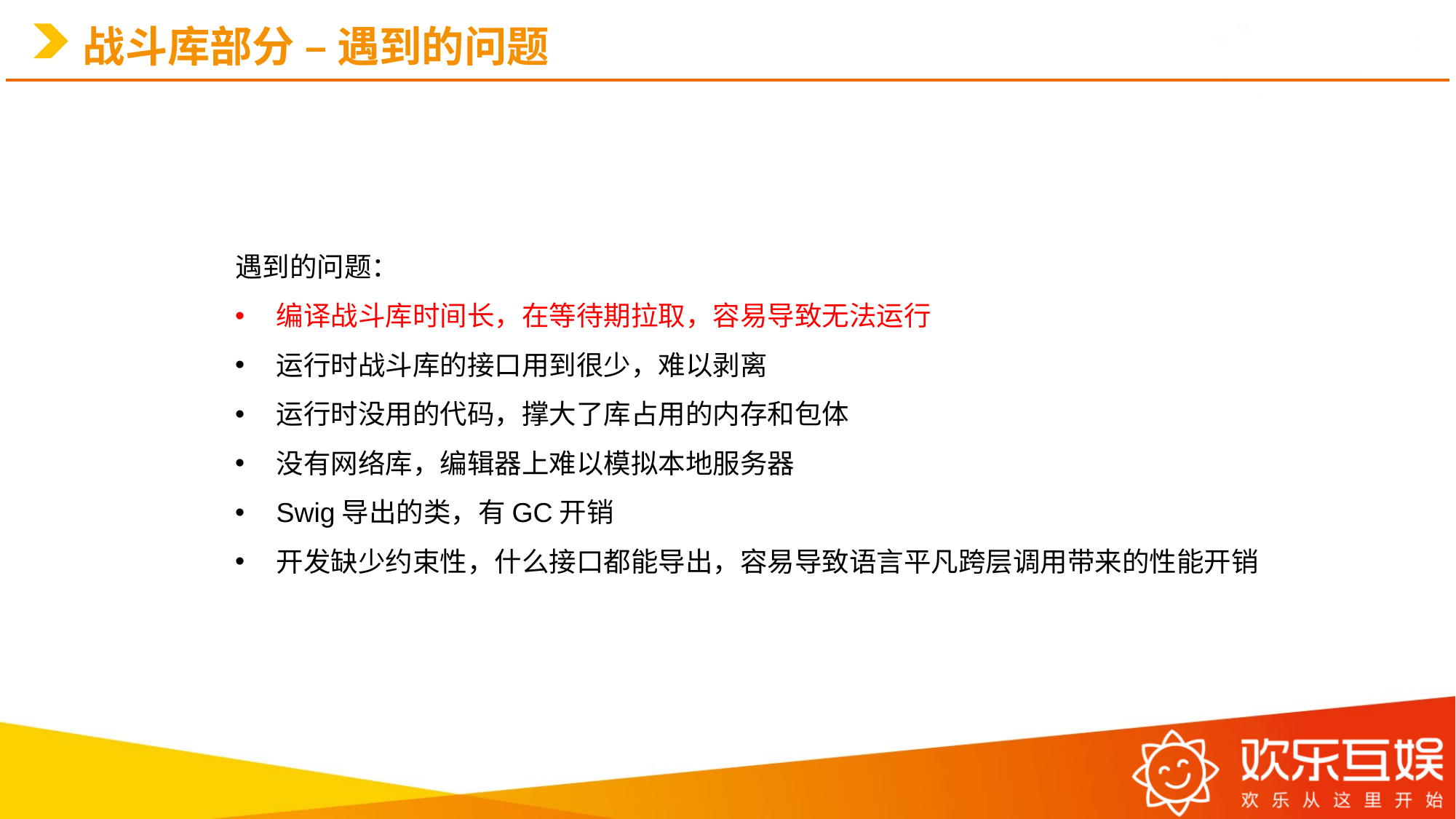

# 战斗库部分 – 遇到的问题

遇到的问题：
编译战斗库时间长，在等待期拉取，容易导致无法运行
运行时战斗库的接口用到很少，难以剥离
运行时没用的代码，撑大了库占用的内存和包体
没有网络库，编辑器上难以模拟本地服务器
Swig导出的类，有GC开销
开发缺少约束性，什么接口都能导出，容易导致语言平凡跨层调用带来的性能开销